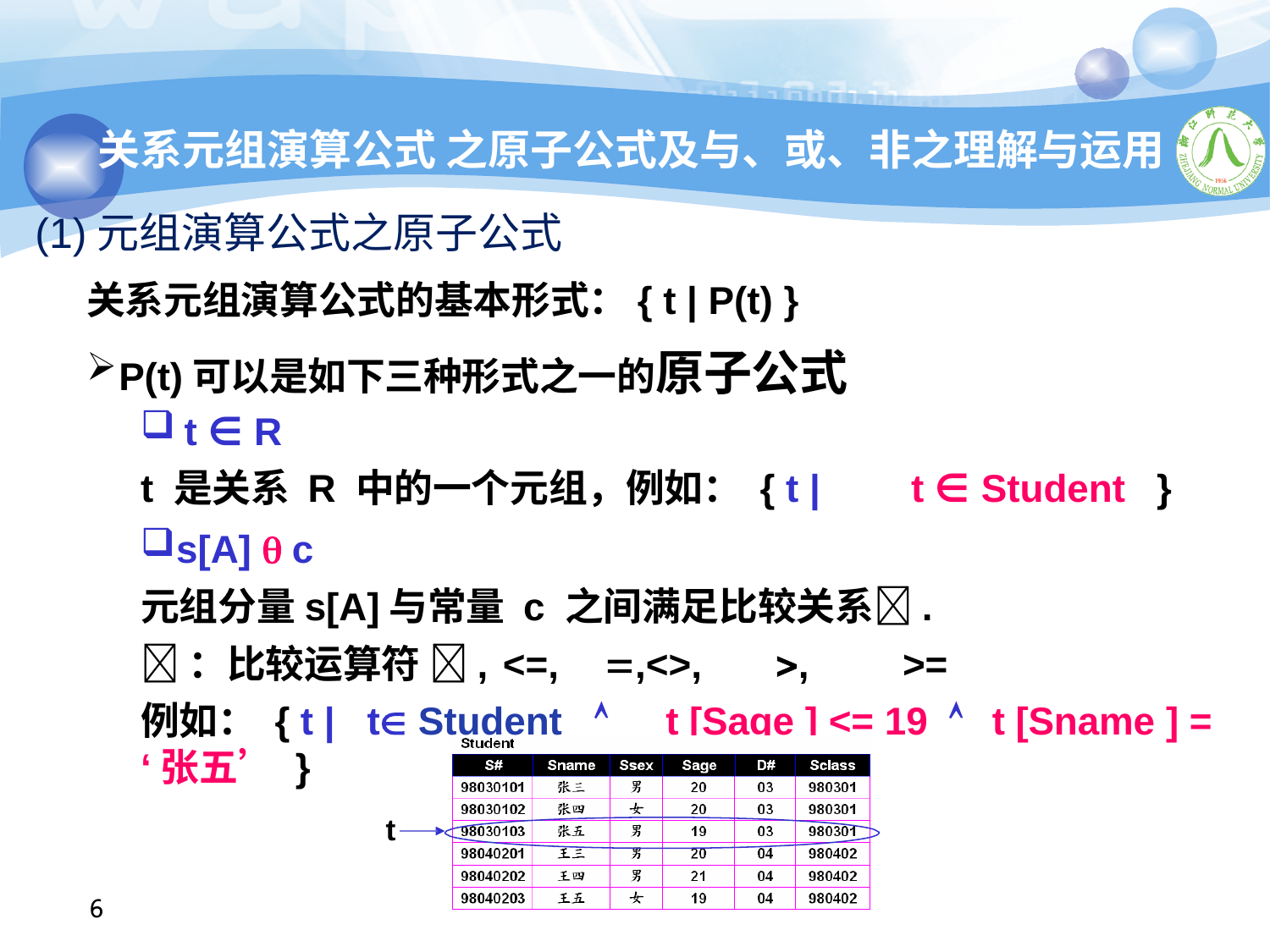

# 关系元组演算公式 之原子公式及与、或、非之理解与运用
(1)元组演算公式之原子公式
关系元组演算公式的基本形式：{ t | P(t) }
P(t)可以是如下三种形式之一的原子公式
t ∈ R
t 是关系 R 中的一个元组，例如： { t |	t ∈ Student	}
s[A] θ c
元组分量s[A]与常量 c 之间满足比较关系θ.
θ：比较运算符 <,	<=,	=,	<>,	>,	>=
例如： { t |	t∈ Student   ∧   t [Sage ] <= 19  ∧  t [Sname ] = ‘张五’ }

t

6